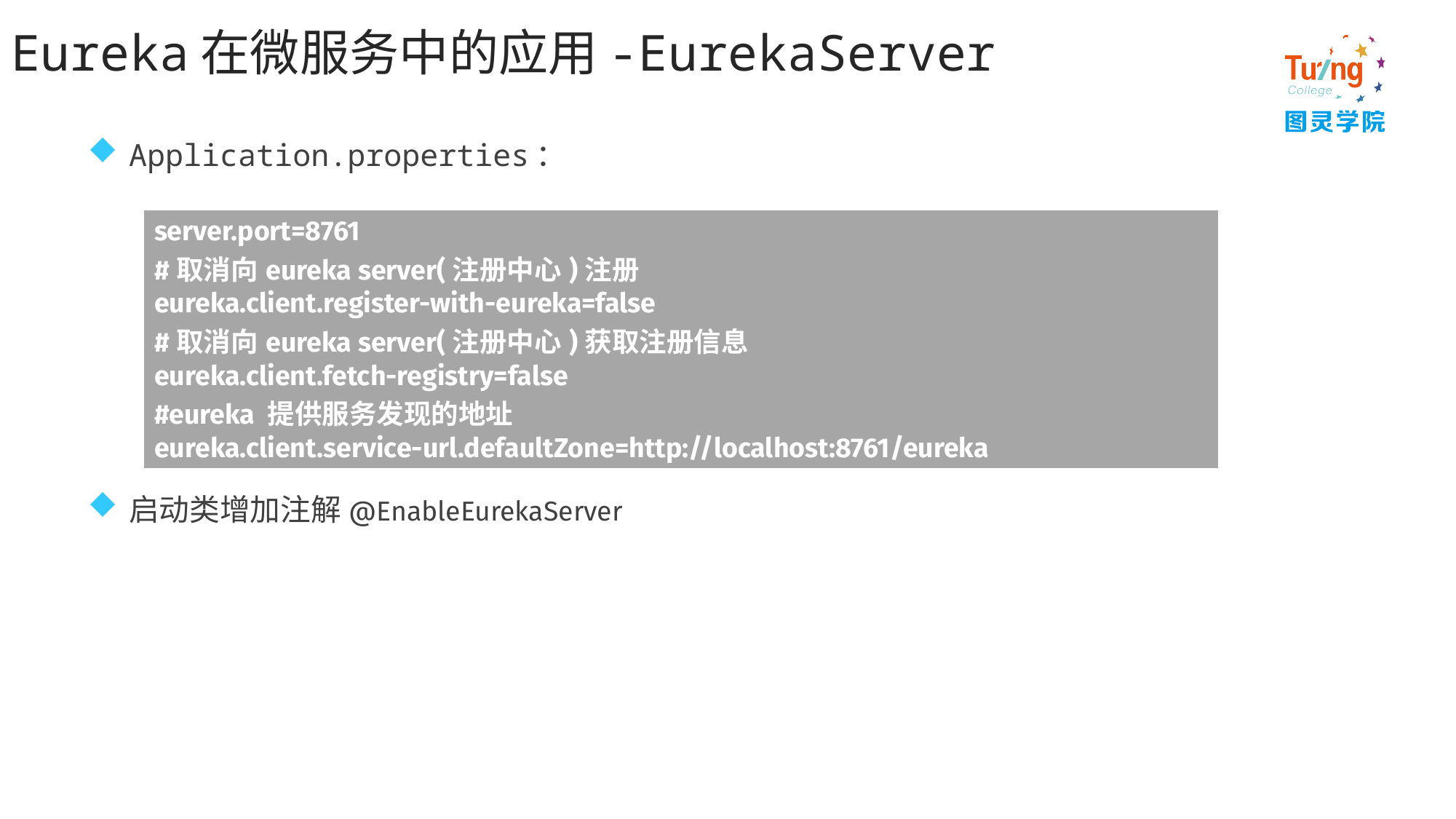

# Eureka在微服务中的应用-EurekaServer
Application.properties：

启动类增加注解@EnableEurekaServer
| server.port=8761 #取消向eureka server(注册中心)注册 eureka.client.register-with-eureka=false #取消向eureka server(注册中心)获取注册信息 eureka.client.fetch-registry=false #eureka 提供服务发现的地址 eureka.client.service-url.defaultZone=http://localhost:8761/eureka |
| --- |